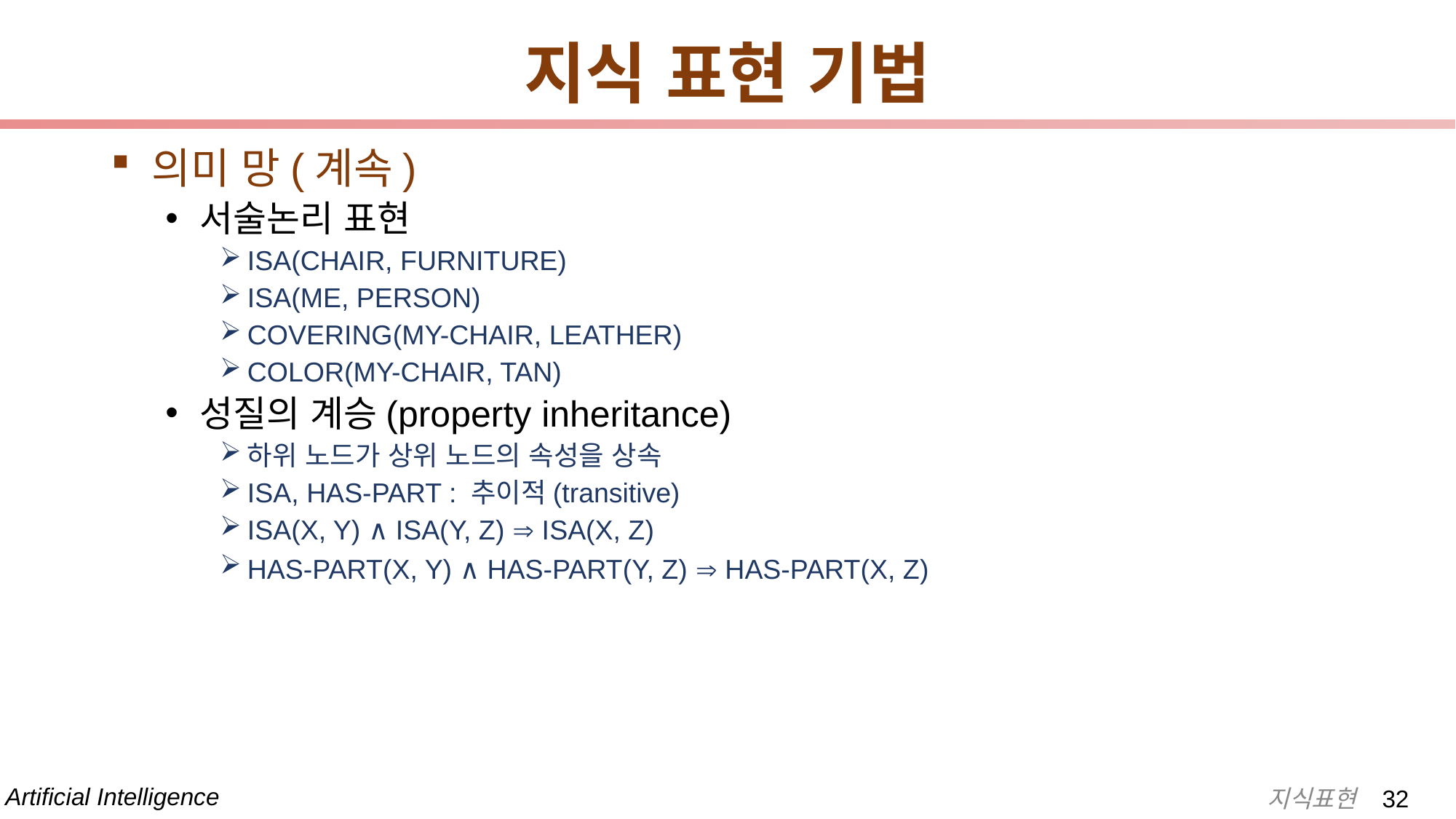

# 지식 표현 기법
의미 망(계속)
서술논리 표현
ISA(CHAIR, FURNITURE)
ISA(ME, PERSON)
COVERING(MY-CHAIR, LEATHER)
COLOR(MY-CHAIR, TAN)
성질의 계승(property inheritance)
하위 노드가 상위 노드의 속성을 상속
ISA, HAS-PART : 추이적(transitive)
ISA(X, Y) ∧ ISA(Y, Z) ⇒ ISA(X, Z)
HAS-PART(X, Y) ∧ HAS-PART(Y, Z) ⇒ HAS-PART(X, Z)